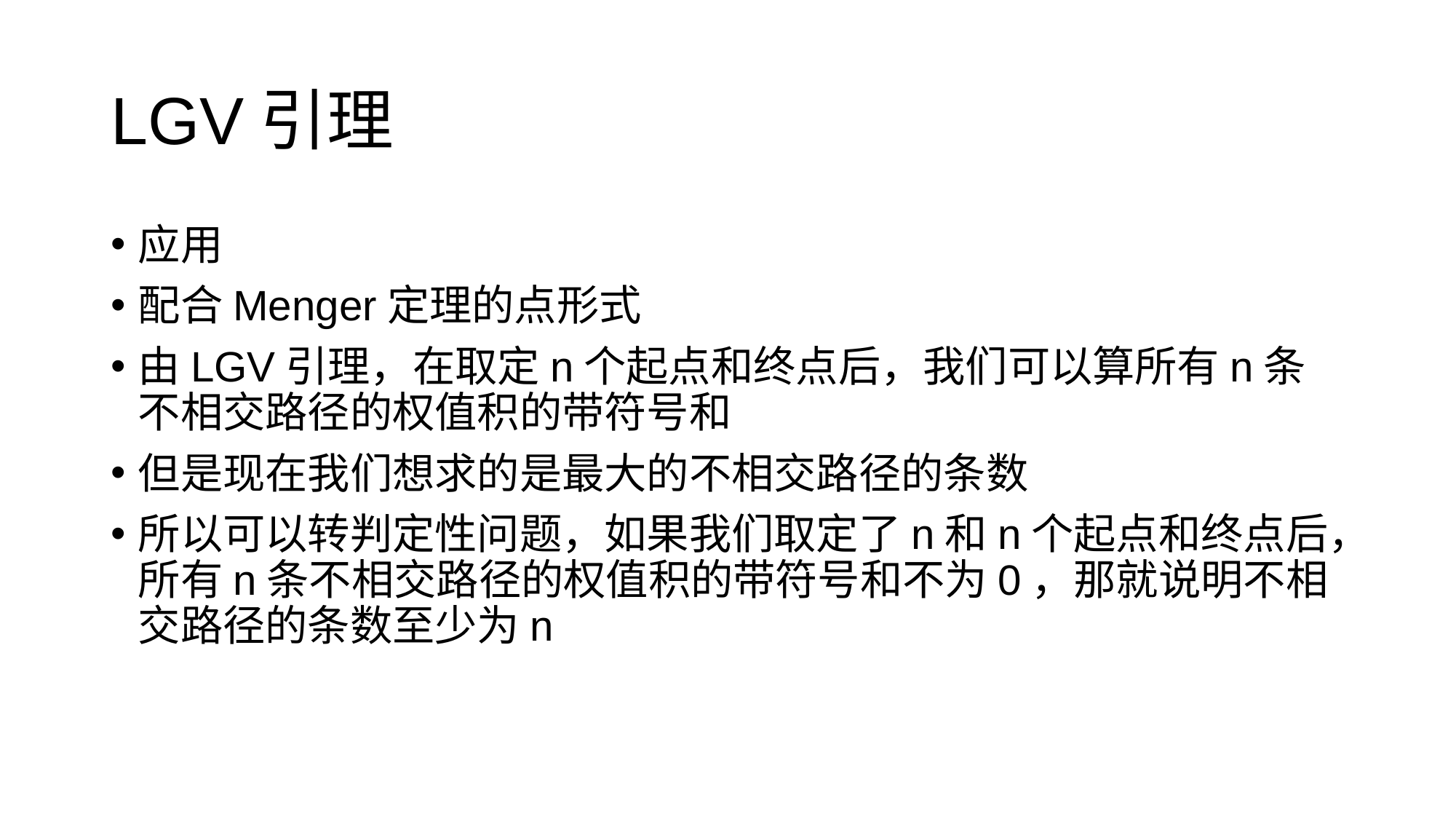

# LGV引理
应用
配合Menger定理的点形式
由LGV引理，在取定n个起点和终点后，我们可以算所有n条不相交路径的权值积的带符号和
但是现在我们想求的是最大的不相交路径的条数
所以可以转判定性问题，如果我们取定了n和n个起点和终点后，所有n条不相交路径的权值积的带符号和不为0，那就说明不相交路径的条数至少为n